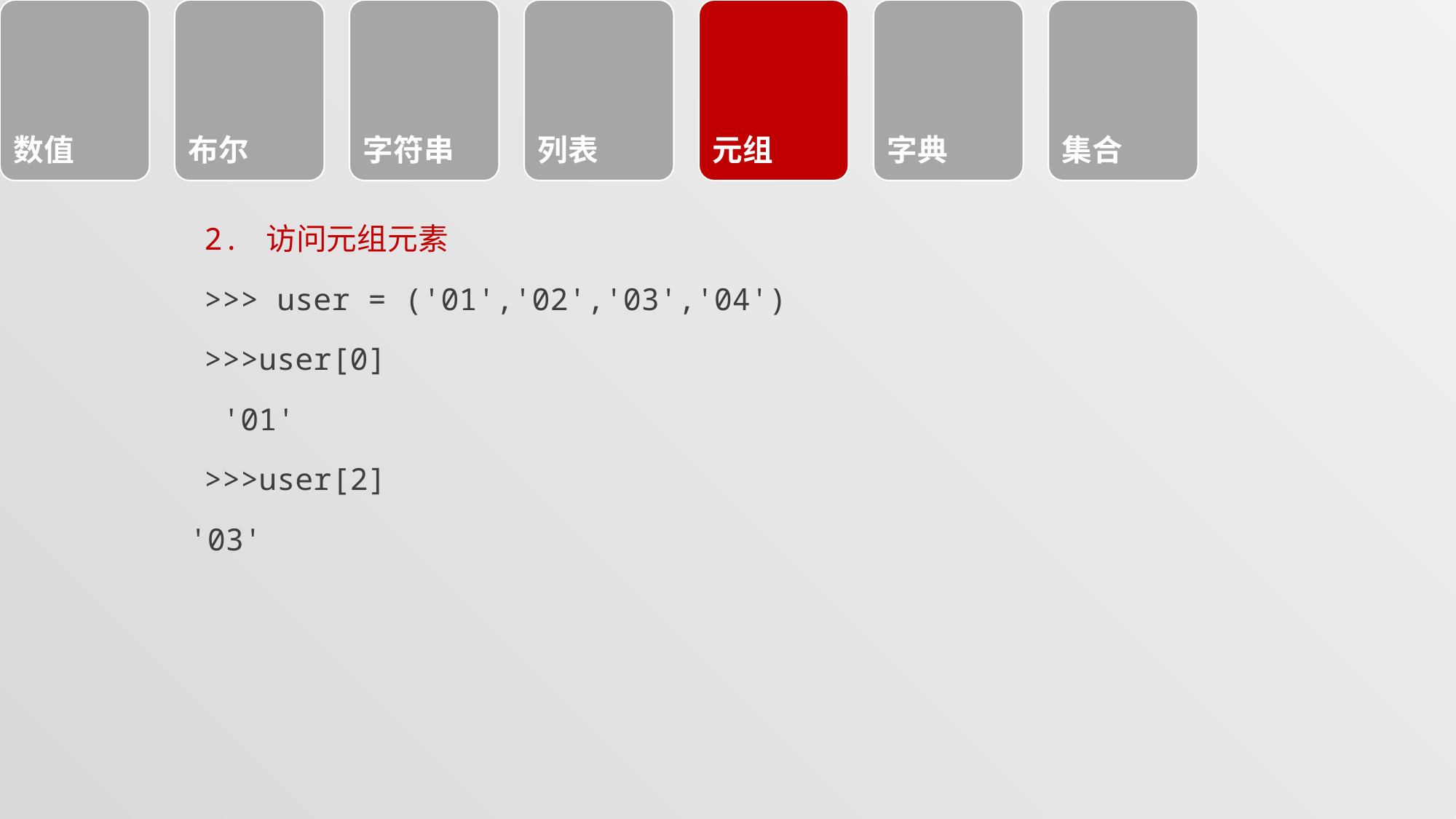

#
2. 访问元组元素
>>> user = ('01','02','03','04')
>>>user[0]
 '01'
>>>user[2]
'03'